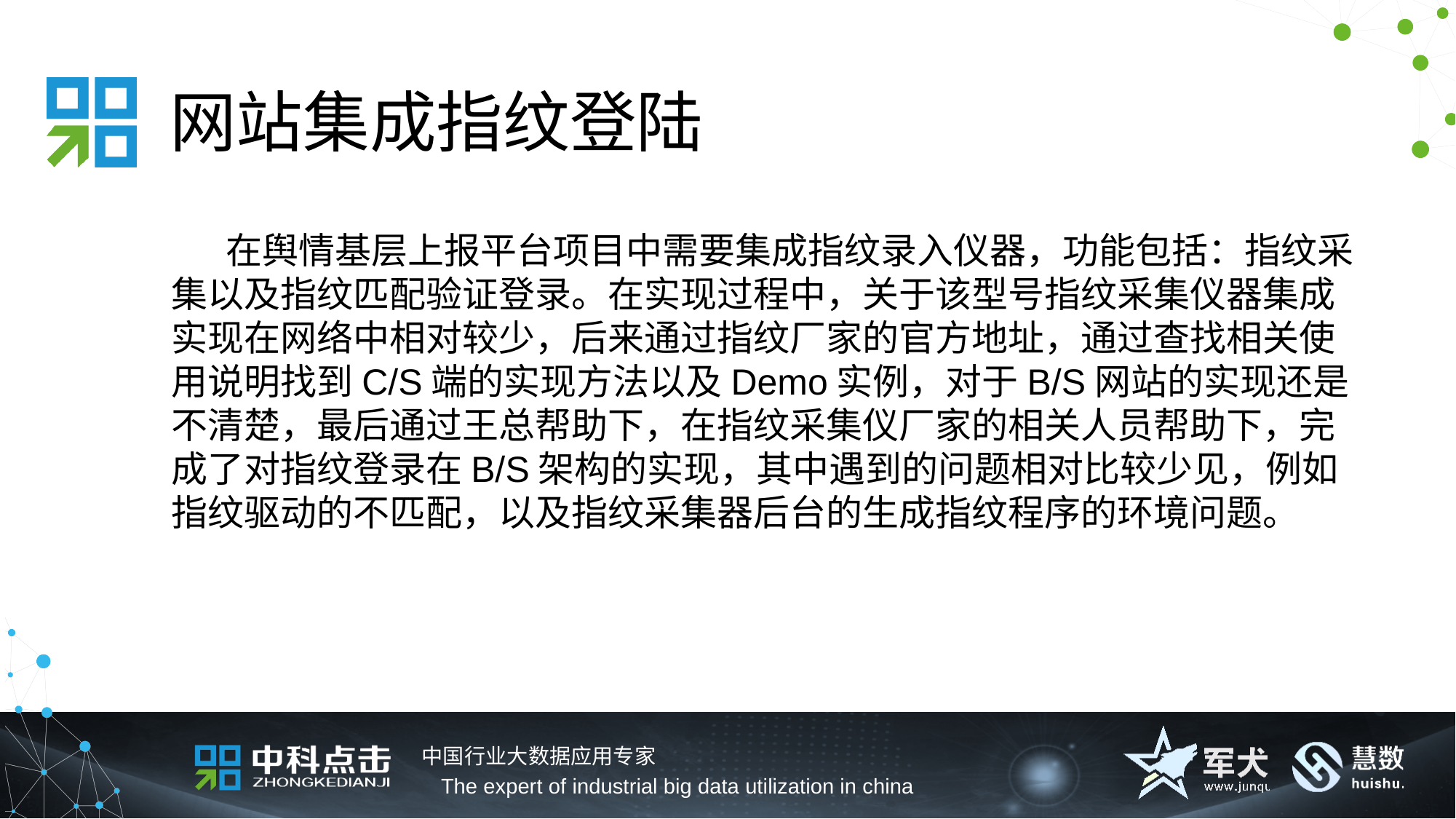

网站集成指纹登陆
在舆情基层上报平台项目中需要集成指纹录入仪器，功能包括：指纹采集以及指纹匹配验证登录。在实现过程中，关于该型号指纹采集仪器集成实现在网络中相对较少，后来通过指纹厂家的官方地址，通过查找相关使用说明找到C/S端的实现方法以及Demo实例，对于B/S网站的实现还是不清楚，最后通过王总帮助下，在指纹采集仪厂家的相关人员帮助下，完成了对指纹登录在B/S架构的实现，其中遇到的问题相对比较少见，例如指纹驱动的不匹配，以及指纹采集器后台的生成指纹程序的环境问题。